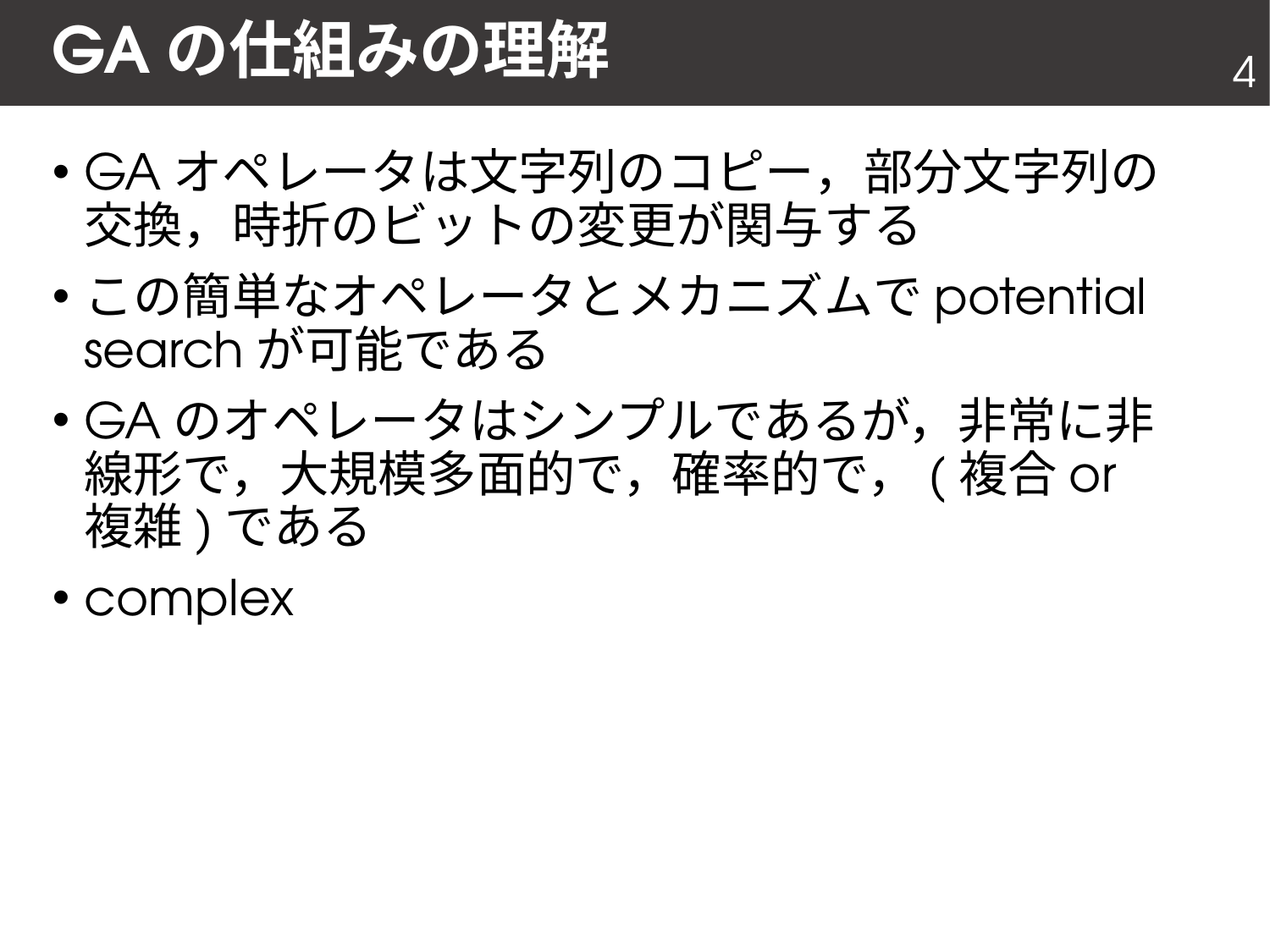

# GAの仕組みの理解
4
GAオペレータは文字列のコピー，部分文字列の交換，時折のビットの変更が関与する
この簡単なオペレータとメカニズムでpotential searchが可能である
GAのオペレータはシンプルであるが，非常に非線形で，大規模多面的で，確率的で，(複合or複雑)である
complex